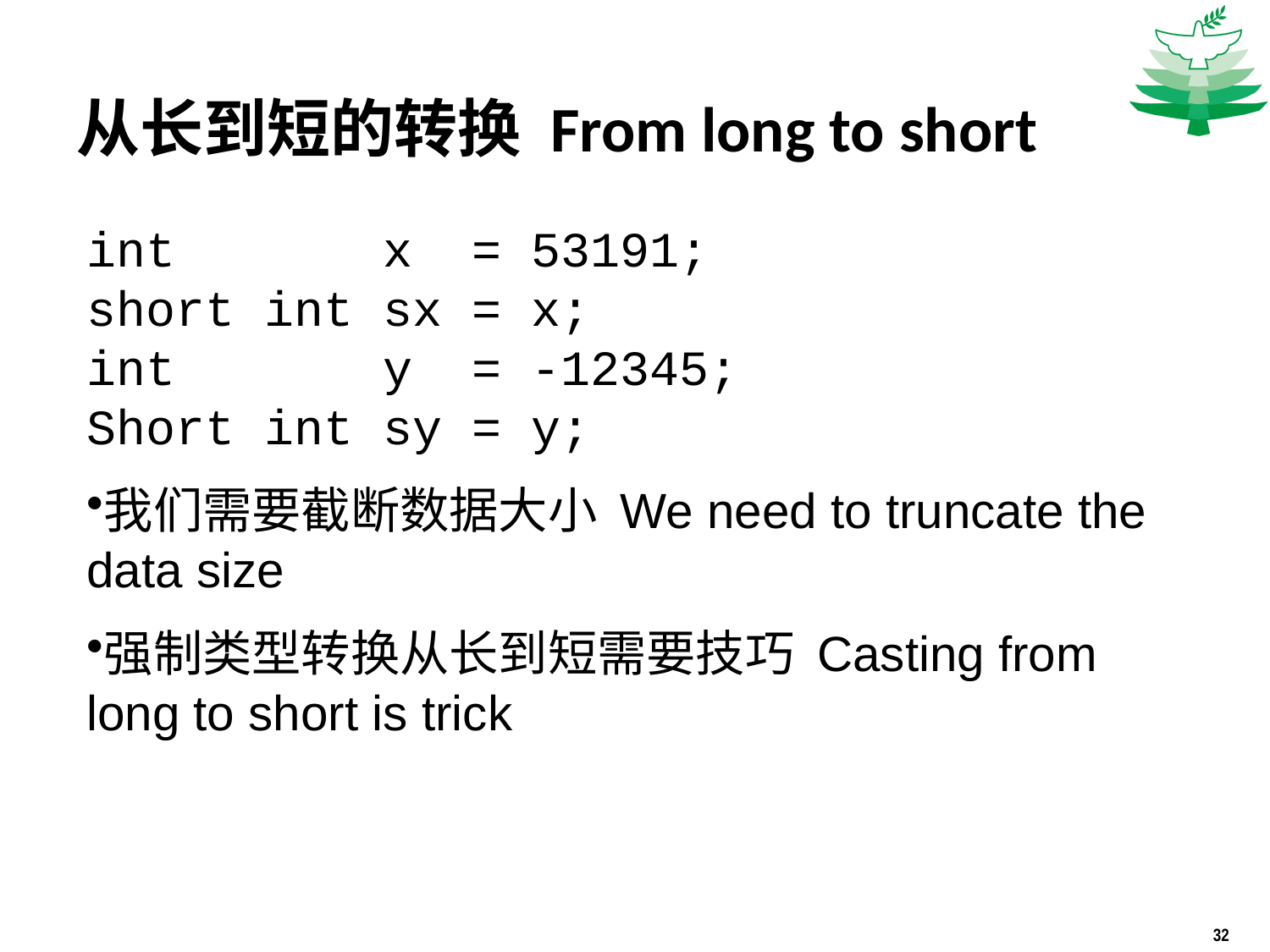

# 从长到短的转换 From long to short
int       x  = 53191;
short int sx = x;
int       y  = -12345;
Short int sy = y;
我们需要截断数据大小 We need to truncate the data size
强制类型转换从长到短需要技巧 Casting from long to short is trick